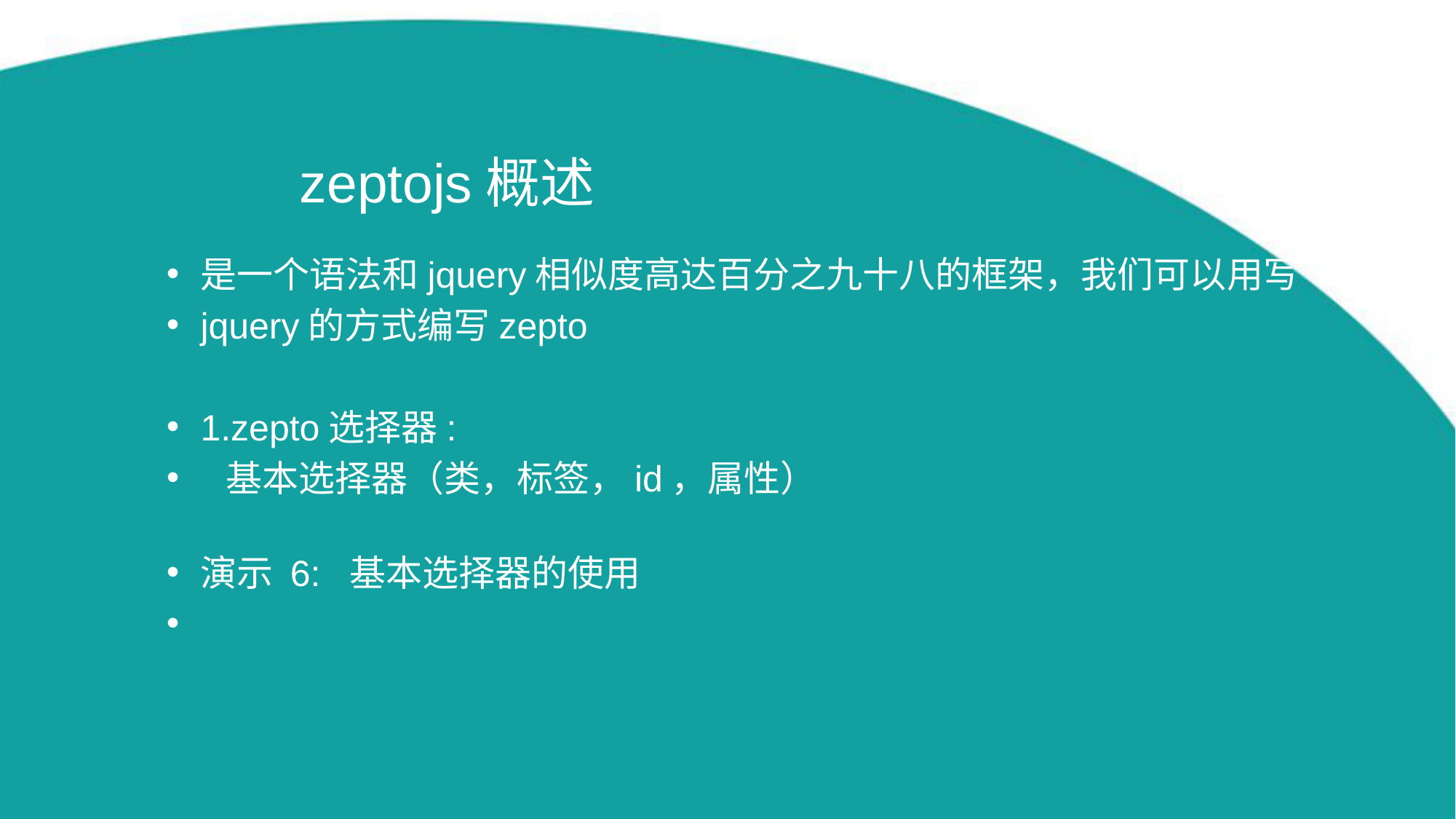

# zeptojs概述
是一个语法和jquery相似度高达百分之九十八的框架，我们可以用写
jquery的方式编写zepto

1.zepto选择器:
  基本选择器（类，标签，id，属性）
演示 6:  基本选择器的使用